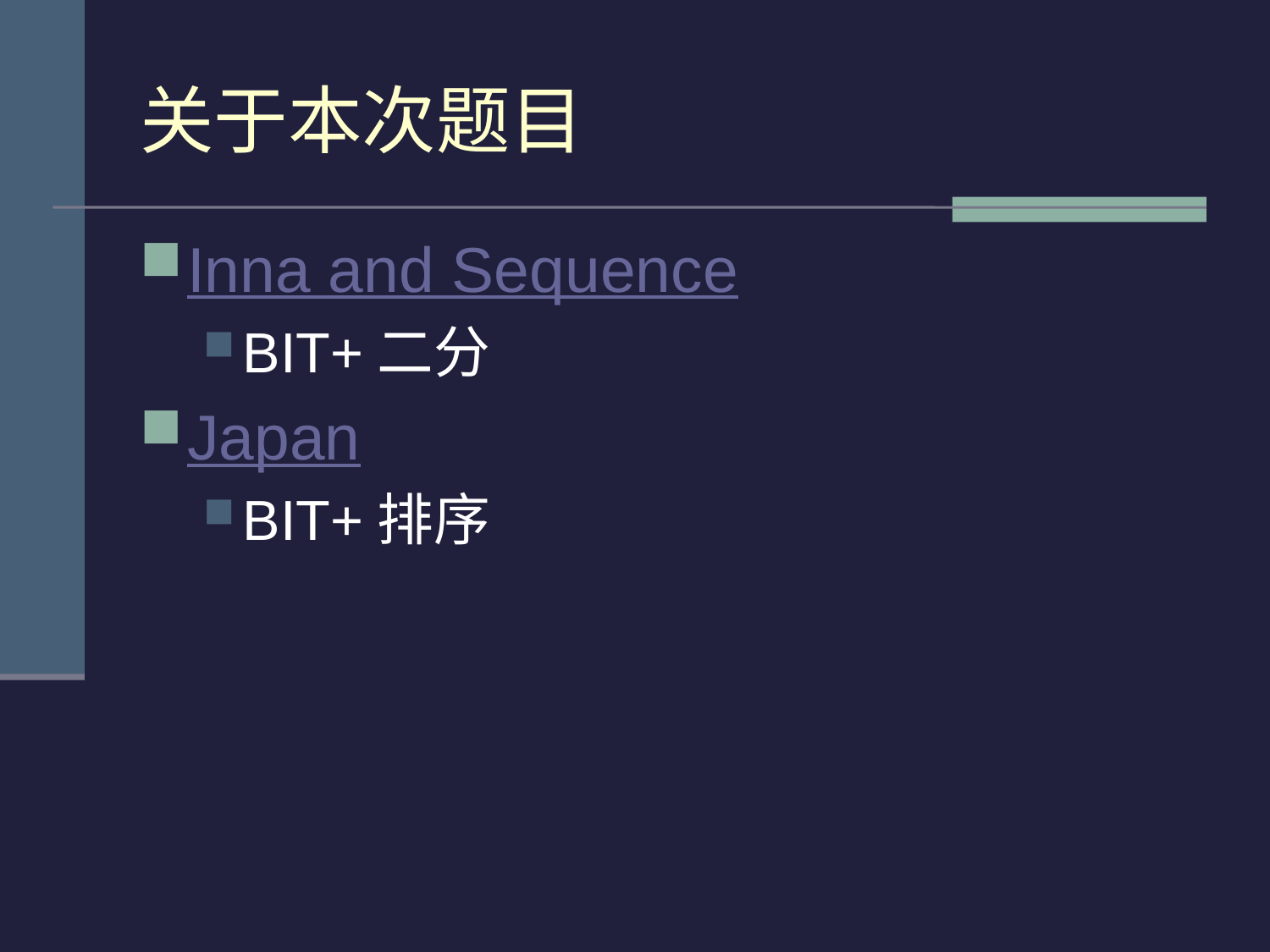

# 关于本次题目
Inna and Sequence
BIT+二分
Japan
BIT+排序